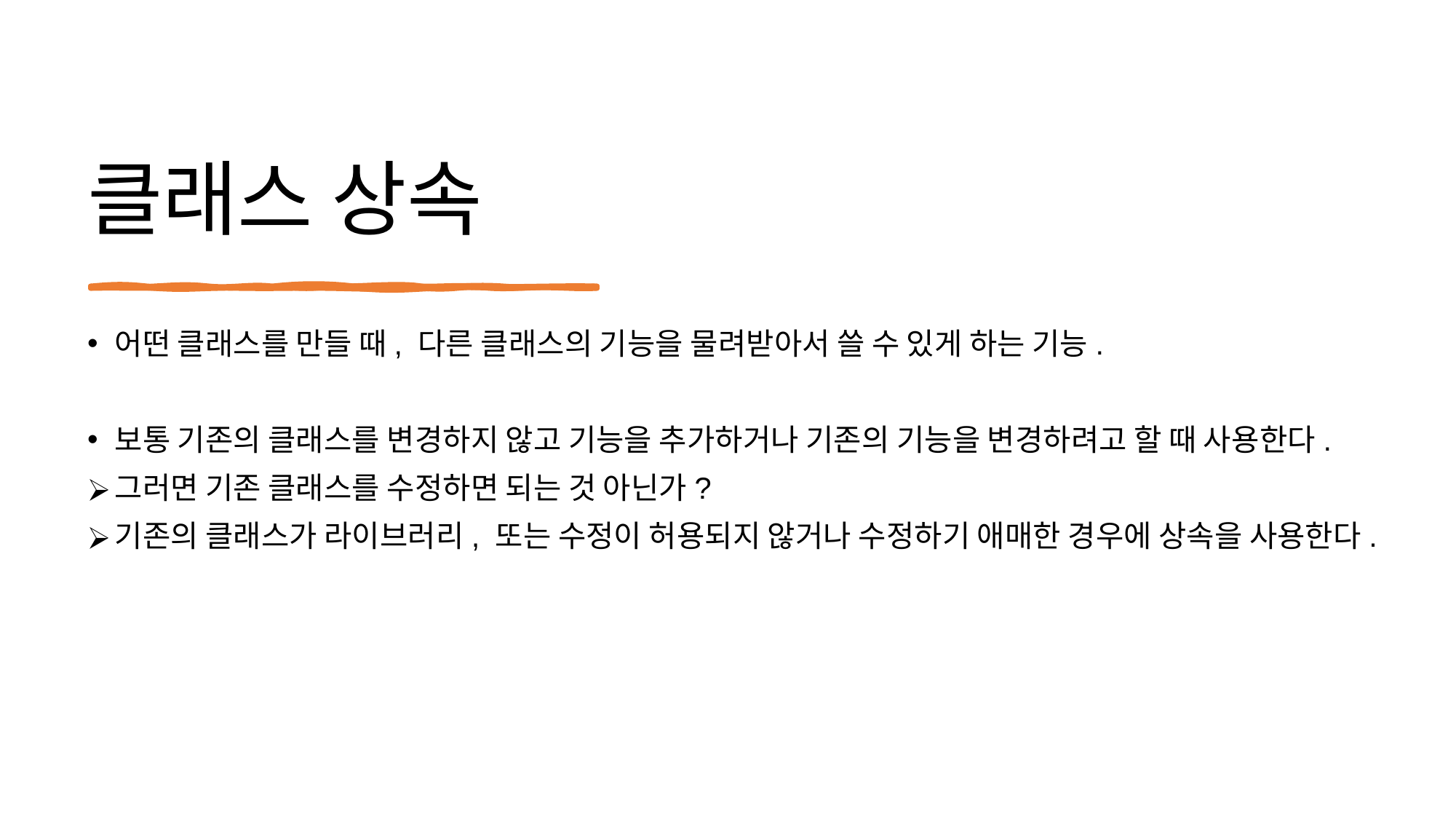

# 클래스 상속

어떤 클래스를 만들 때, 다른 클래스의 기능을 물려받아서 쓸 수 있게 하는 기능.

보통 기존의 클래스를 변경하지 않고 기능을 추가하거나 기존의 기능을 변경하려고 할 때 사용한다.
그러면 기존 클래스를 수정하면 되는 것 아닌가?
기존의 클래스가 라이브러리, 또는 수정이 허용되지 않거나 수정하기 애매한 경우에 상속을 사용한다.